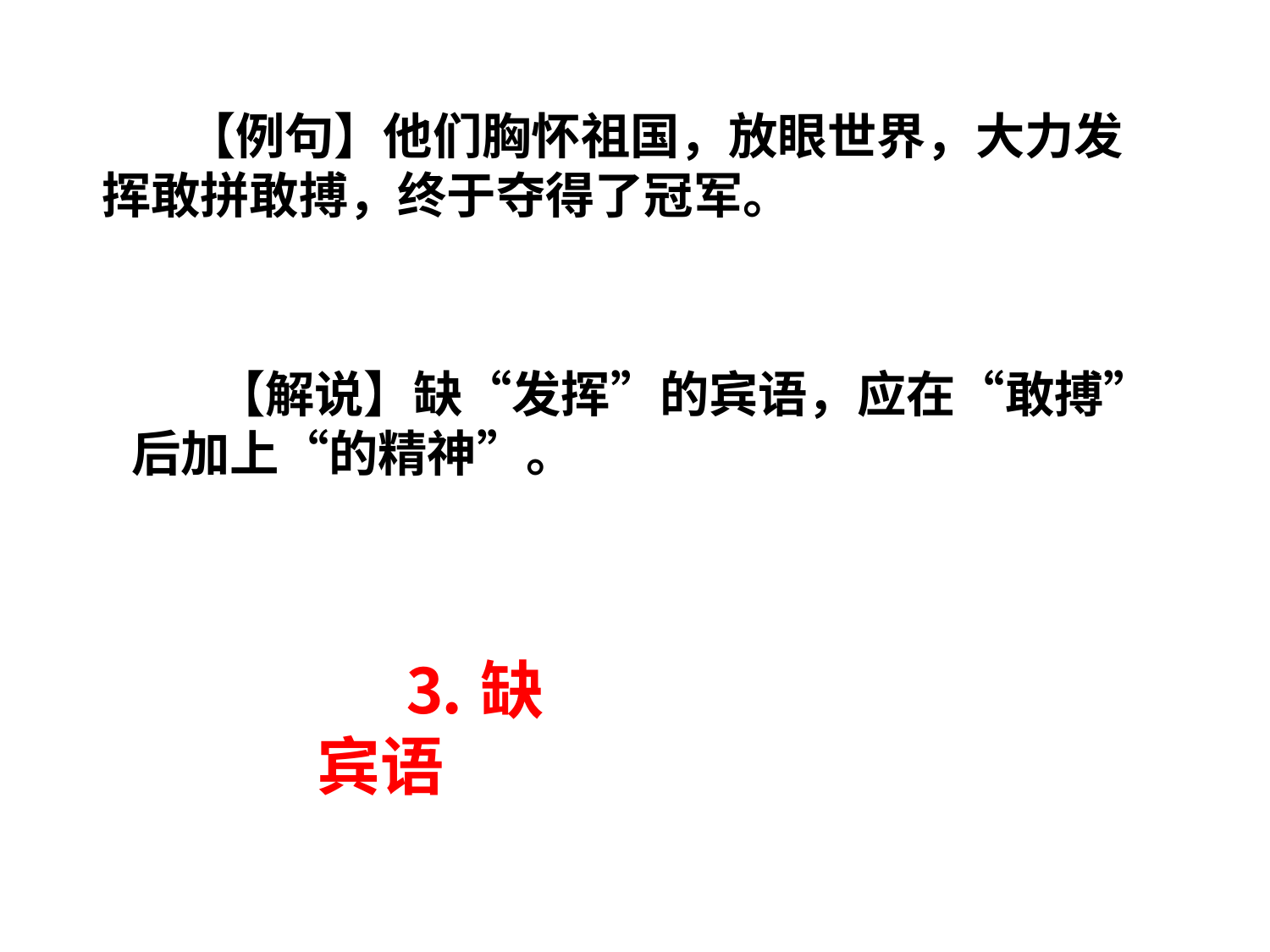

【例句】他们胸怀祖国，放眼世界，大力发挥敢拼敢搏，终于夺得了冠军。
【解说】缺“发挥”的宾语，应在“敢搏”后加上“的精神”。
⒊缺宾语